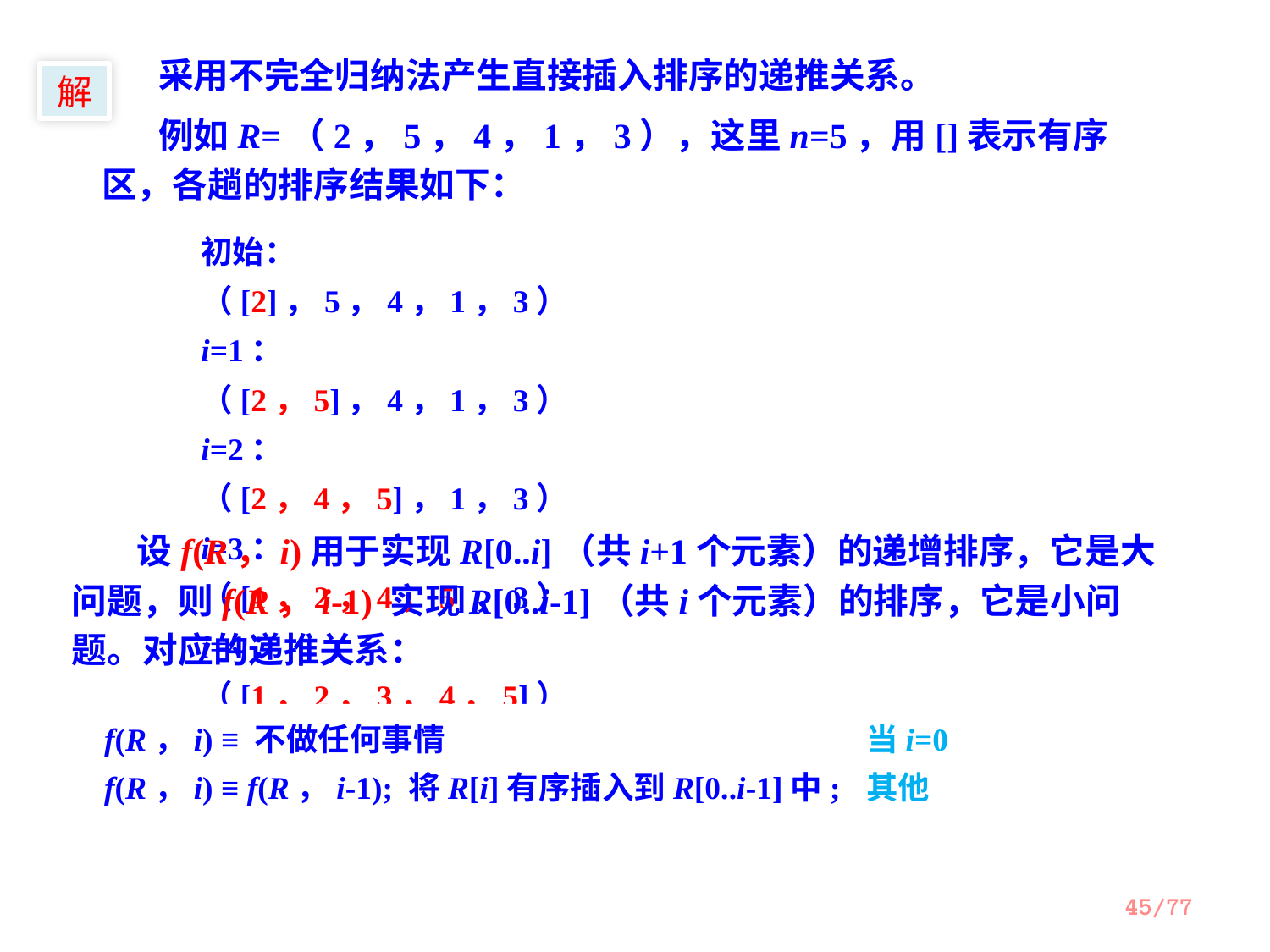

采用不完全归纳法产生直接插入排序的递推关系。
      例如R=（2，5，4，1，3），这里n=5，用[]表示有序区，各趟的排序结果如下：
解
初始：	（[2]，5，4，1，3）
i=1： 	（[2，5]，4，1，3）
i=2：	（[2，4，5]，1，3）
i=3：	（[1，2，4，5]，3）
i=4：	（[1，2，3，4，5]）
       设f(R，i)用于实现R[0..i]（共i+1个元素）的递增排序，它是大问题，则f(R，i-1) 实现R[0..i-1]（共i个元素）的排序，它是小问题。对应的递推关系：
f(R，i) ≡ 不做任何事情				当i=0
f(R，i) ≡ f(R，i-1); 将R[i]有序插入到R[0..i-1]中;	其他
45/77